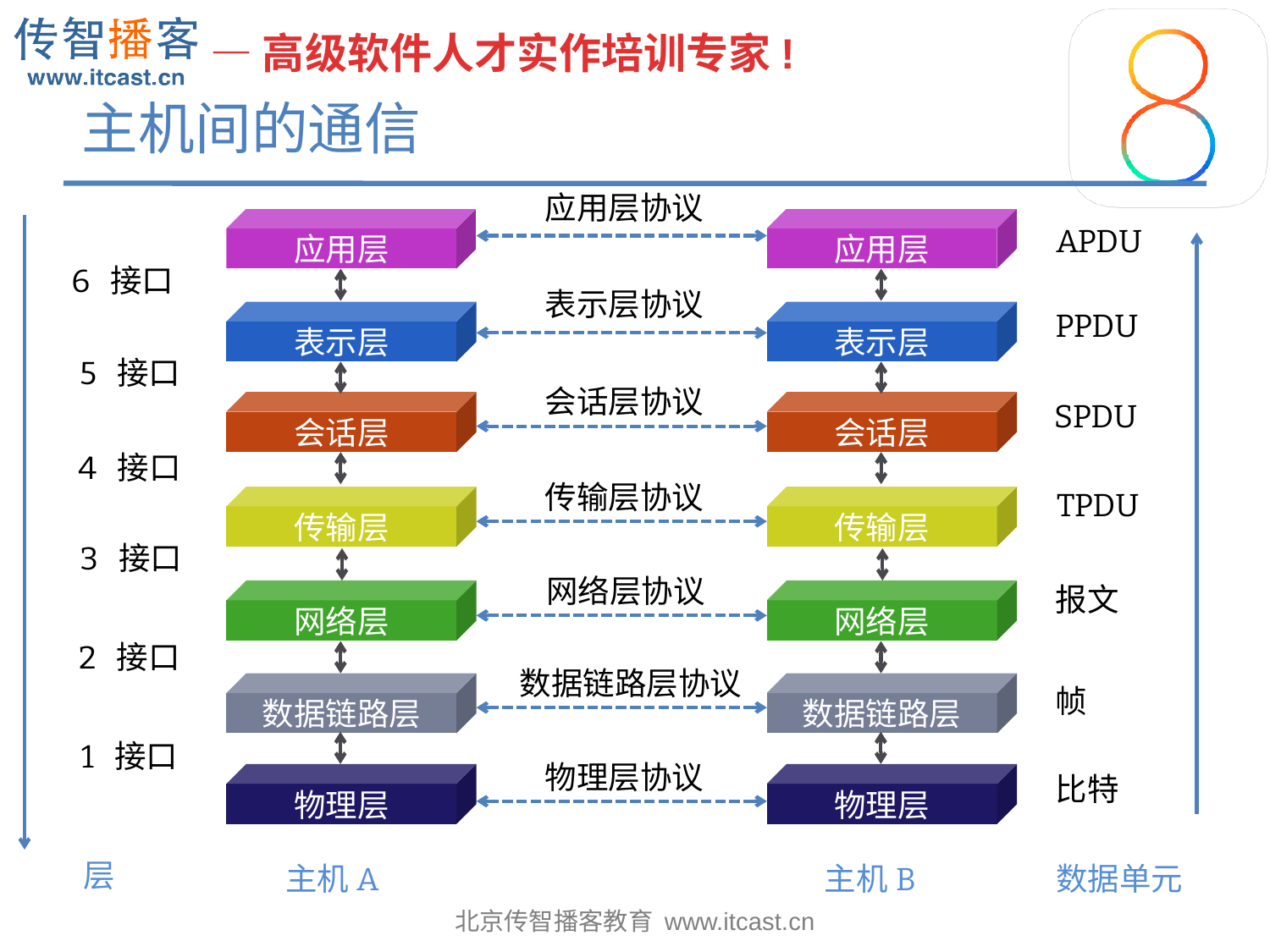

# 主机间的通信
应用层协议
应用层
表示层
会话层
传输层
网络层
数据链路层
物理层
应用层
表示层
会话层
传输层
网络层
数据链路层
物理层
表示层协议
会话层协议
传输层协议
网络层协议
数据链路层协议
物理层协议
APDU
PPDU
SPDU
TPDU
报文
帧
比特
6  接口
5  接口
4  接口
3  接口
2  接口
1  接口
层
主机A
主机B
数据单元